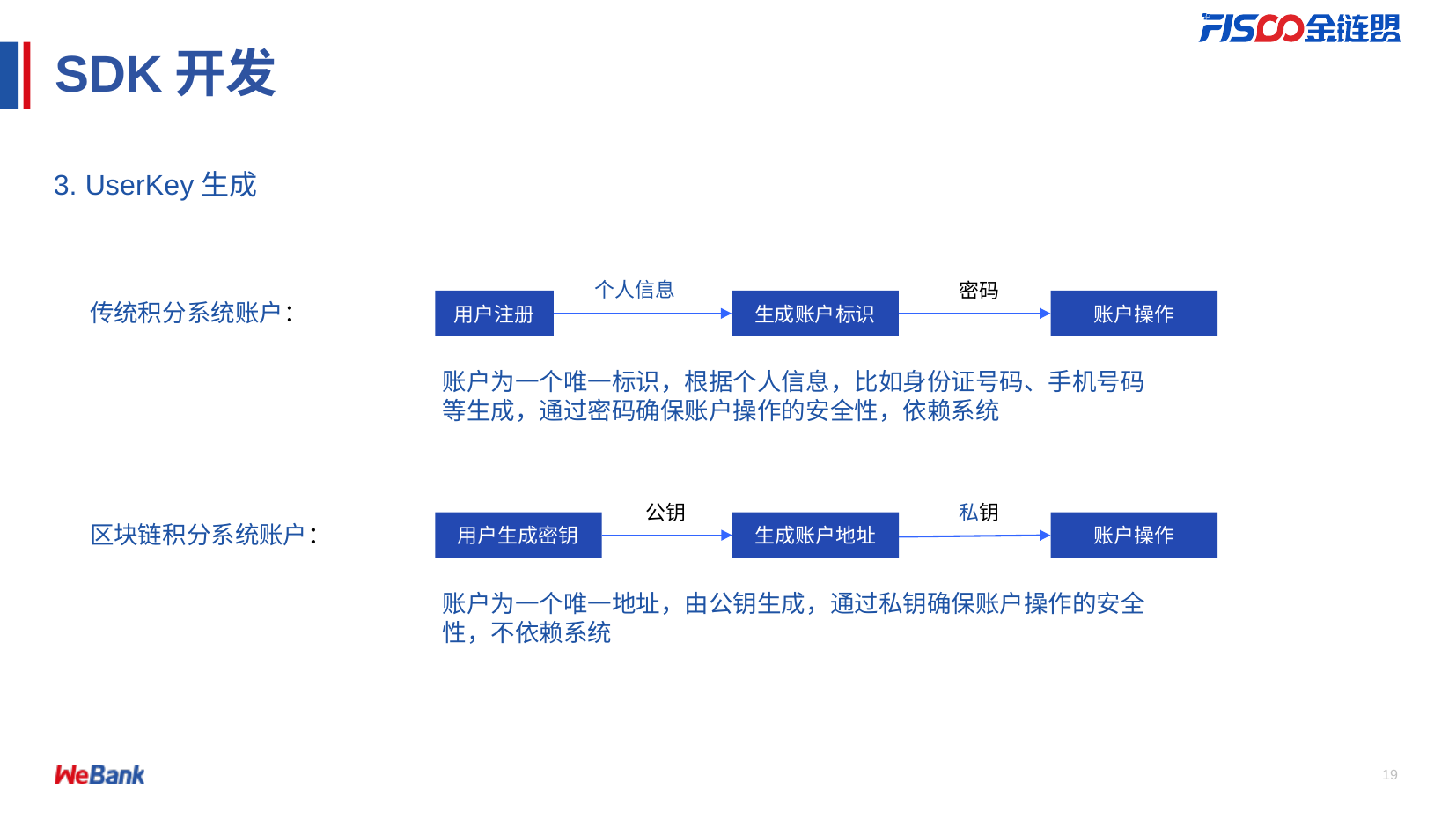

# SDK开发
3. UserKey生成
个人信息
密码
传统积分系统账户：
用户注册
生成账户标识
账户操作
账户为一个唯一标识，根据个人信息，比如身份证号码、手机号码等生成，通过密码确保账户操作的安全性，依赖系统
公钥
私钥
区块链积分系统账户：
用户生成密钥
生成账户地址
账户操作
账户为一个唯一地址，由公钥生成，通过私钥确保账户操作的安全性，不依赖系统
19